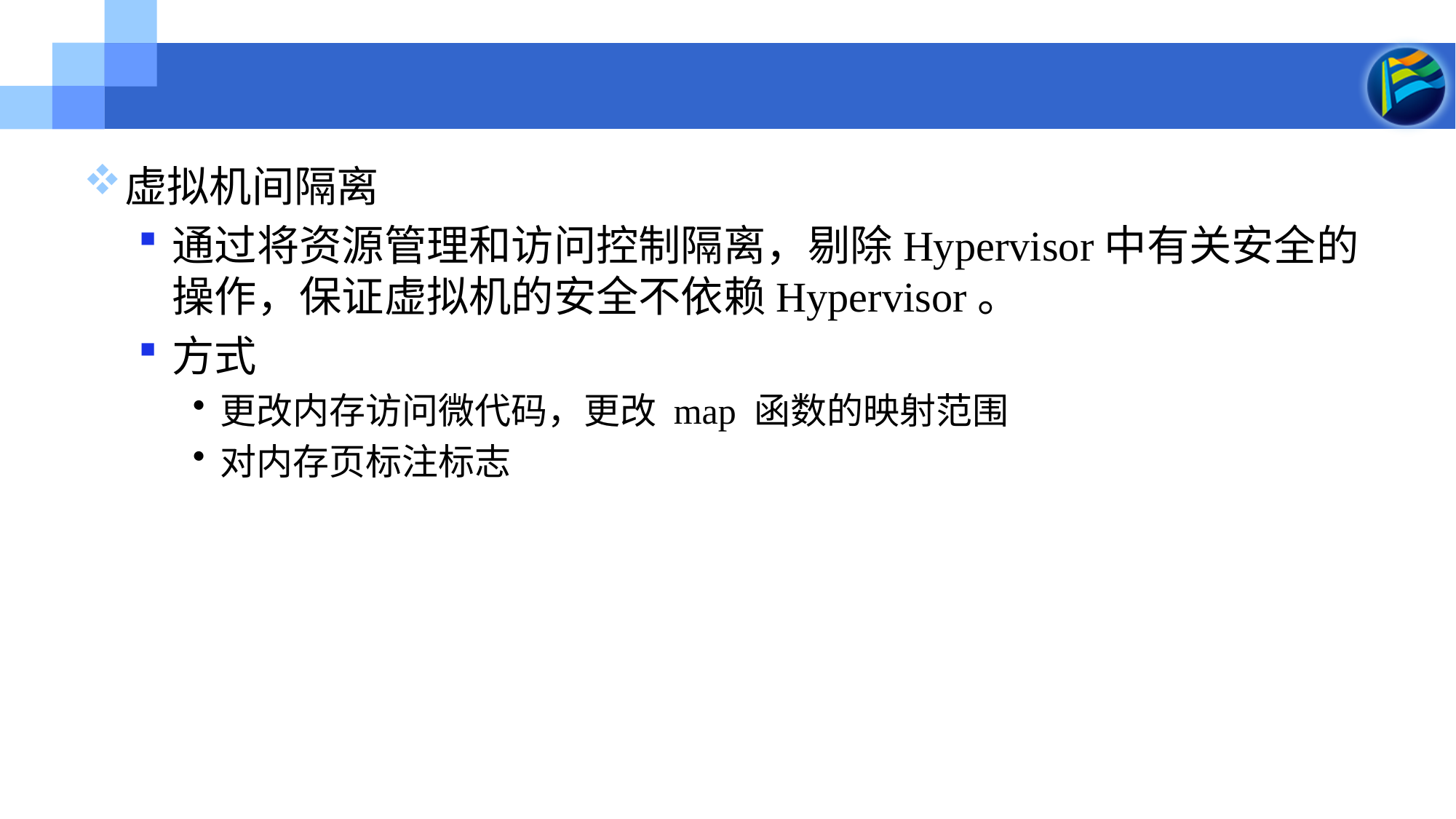

#
虚拟机间隔离
通过将资源管理和访问控制隔离，剔除Hypervisor中有关安全的操作，保证虚拟机的安全不依赖Hypervisor。
方式
更改内存访问微代码，更改 map 函数的映射范围
对内存页标注标志

11